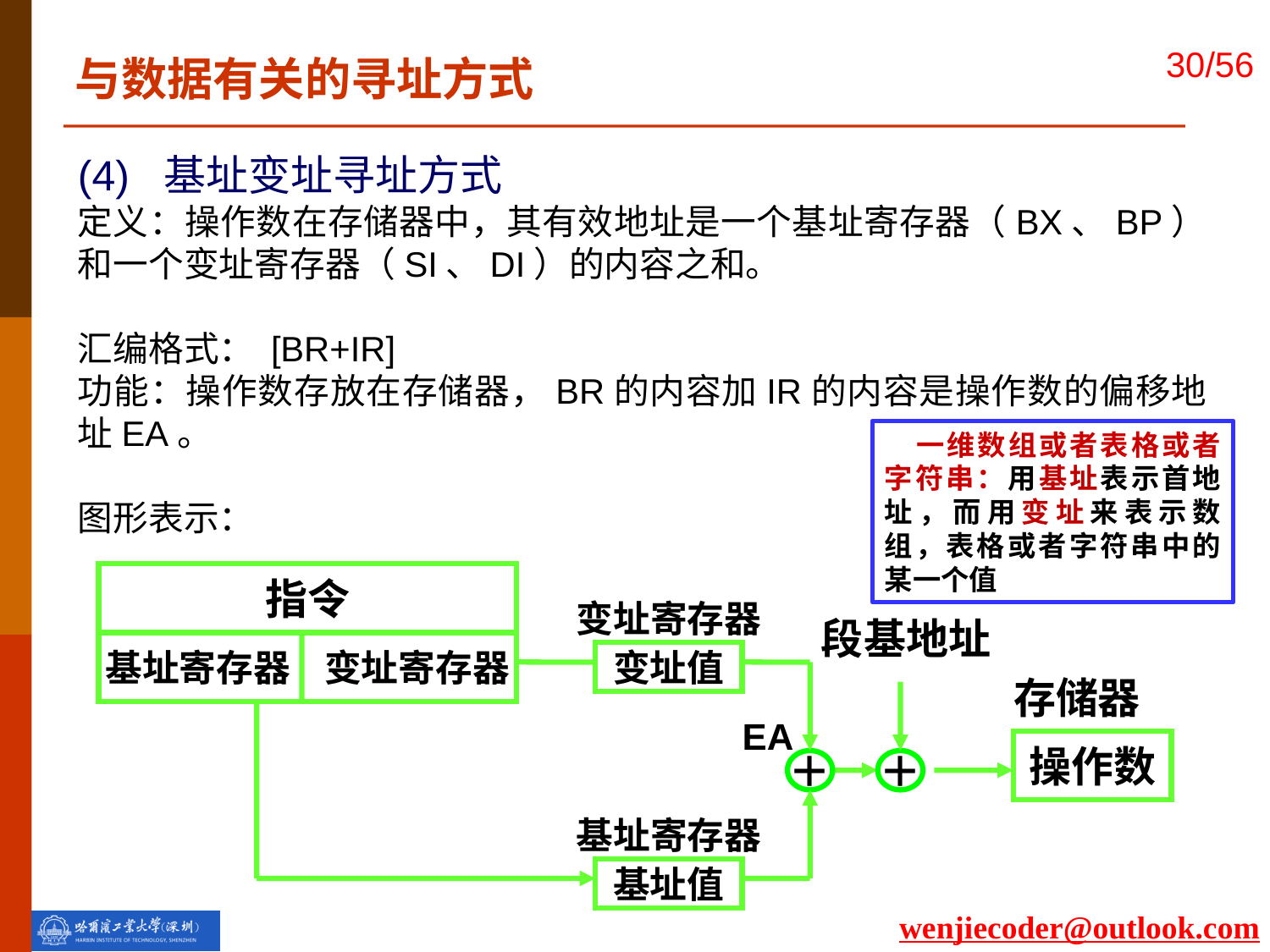

与数据有关的寻址方式
(4)  基址变址寻址方式
定义：操作数在存储器中，其有效地址是一个基址寄存器（BX、BP）和一个变址寄存器（SI、DI）的内容之和。

汇编格式： [BR+IR]
功能：操作数存放在存储器，BR的内容加IR的内容是操作数的偏移地址EA。

图形表示：
一维数组或者表格或者字符串：用基址表示首地址，而用变址来表示数组，表格或者字符串中的某一个值
指令
基址寄存器    变址寄存器
变址寄存器
段基地址

变址值

    存储器

EA
操作数
＋
＋

基址寄存器
基址值